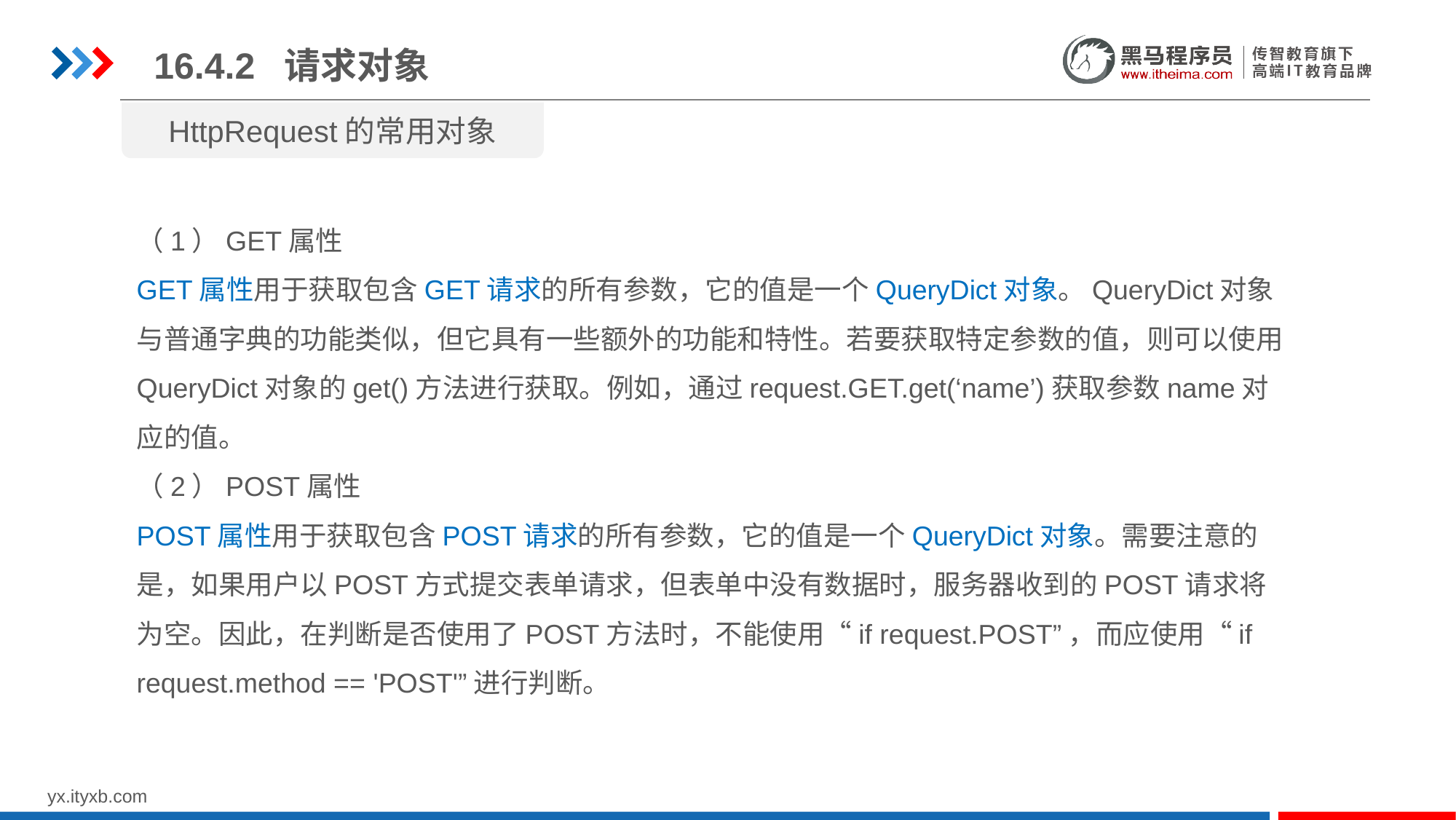

16.4.2  请求对象

HttpRequest的常用对象
（1）GET属性
GET属性用于获取包含GET请求的所有参数，它的值是一个QueryDict对象。QueryDict对象与普通字典的功能类似，但它具有一些额外的功能和特性。若要获取特定参数的值，则可以使用QueryDict对象的get()方法进行获取。例如，通过request.GET.get(‘name’)获取参数name对应的值。
（2）POST属性
POST属性用于获取包含POST请求的所有参数，它的值是一个QueryDict对象。需要注意的是，如果用户以POST方式提交表单请求，但表单中没有数据时，服务器收到的POST请求将为空。因此，在判断是否使用了POST方法时，不能使用“if request.POST”，而应使用“if request.method == 'POST'”进行判断。